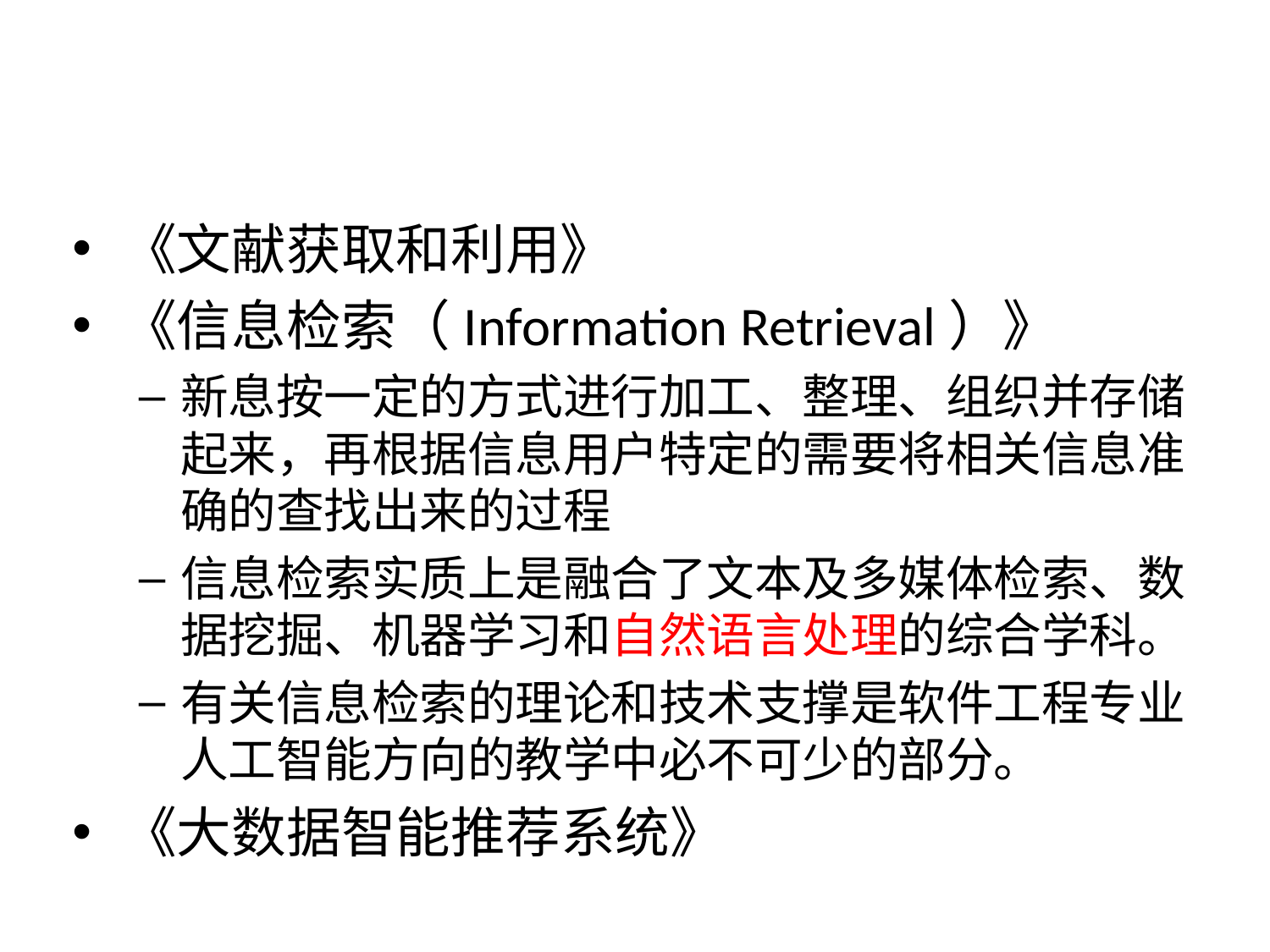

#
《文献获取和利用》
《信息检索（Information Retrieval）》
新息按一定的方式进行加工、整理、组织并存储起来，再根据信息用户特定的需要将相关信息准确的查找出来的过程
信息检索实质上是融合了文本及多媒体检索、数据挖掘、机器学习和自然语言处理的综合学科。
有关信息检索的理论和技术支撑是软件工程专业人工智能方向的教学中必不可少的部分。
《大数据智能推荐系统》